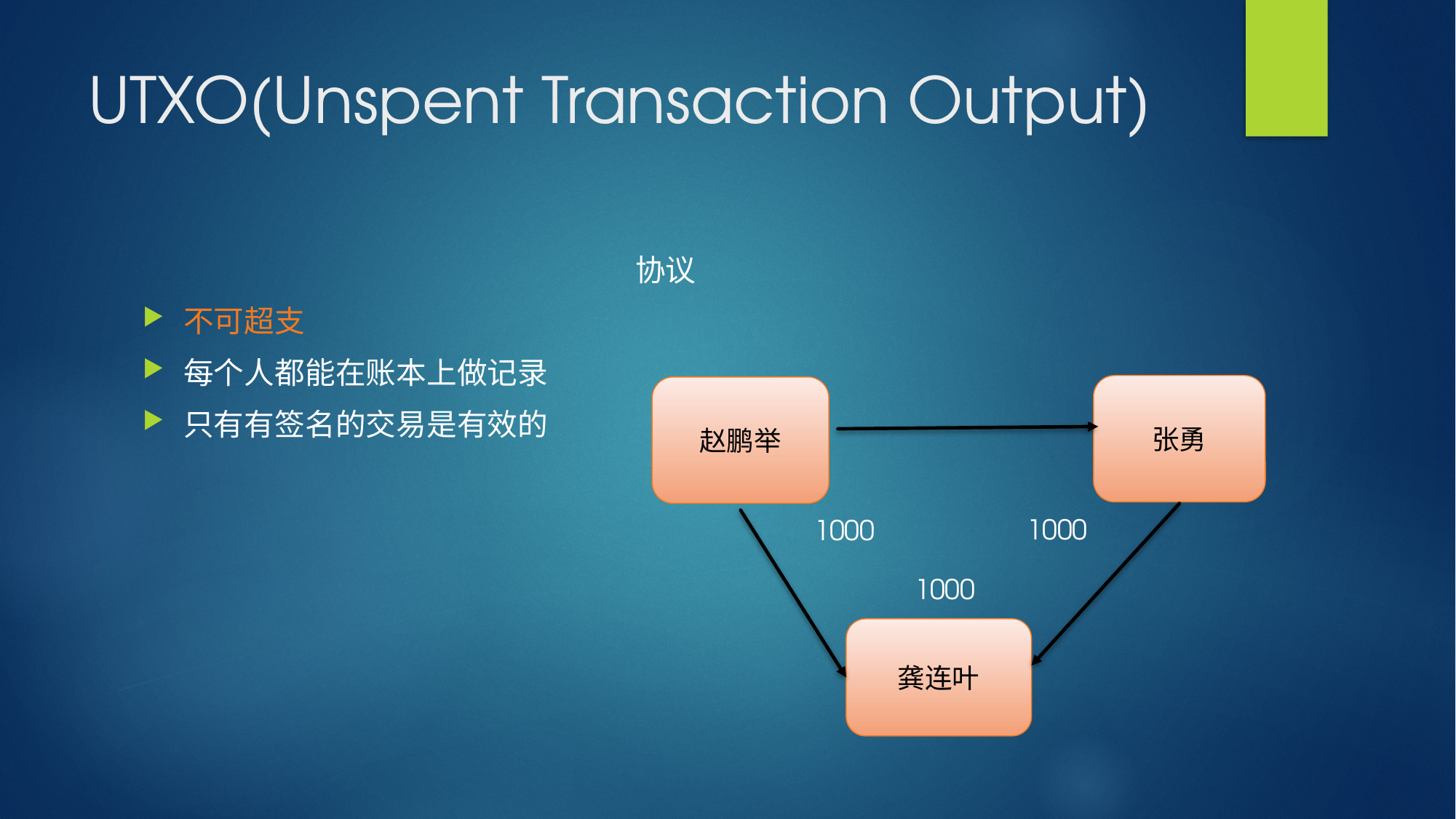

# UTXO(Unspent Transaction Output)
协议
不可超支
每个人都能在账本上做记录
只有有签名的交易是有效的

张勇
赵鹏举
1000
1000
1000
龚连叶